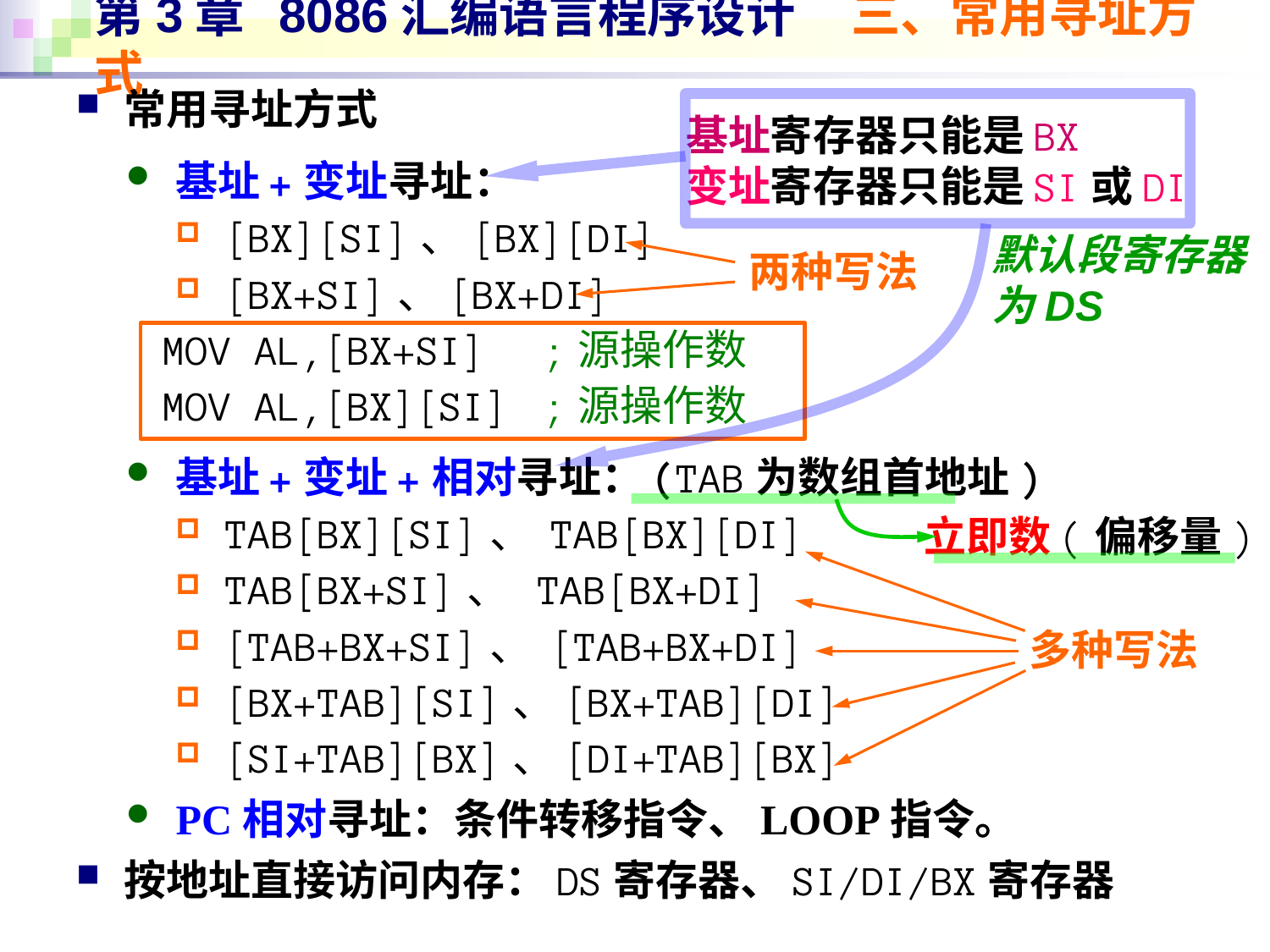

# 第3章  8086汇编语言程序设计     三、常用寻址方式
常用寻址方式
基址+变址寻址：
[BX][SI]、[BX][DI]
[BX+SI]、[BX+DI]
MOV AL,[BX+SI]	;源操作数
MOV AL,[BX][SI]	;源操作数
基址+变址+相对寻址：(TAB为数组首地址)
TAB[BX][SI]、 TAB[BX][DI]
TAB[BX+SI]、  TAB[BX+DI]
[TAB+BX+SI]、 [TAB+BX+DI]
[BX+TAB][SI]、[BX+TAB][DI]
[SI+TAB][BX]、[DI+TAB][BX]
PC相对寻址：条件转移指令、LOOP指令。
按地址直接访问内存：DS寄存器、SI/DI/BX寄存器

基址寄存器只能是BX
变址寄存器只能是SI或DI

默认段寄存器
为DS
两种写法

立即数(偏移量)
多种写法
21